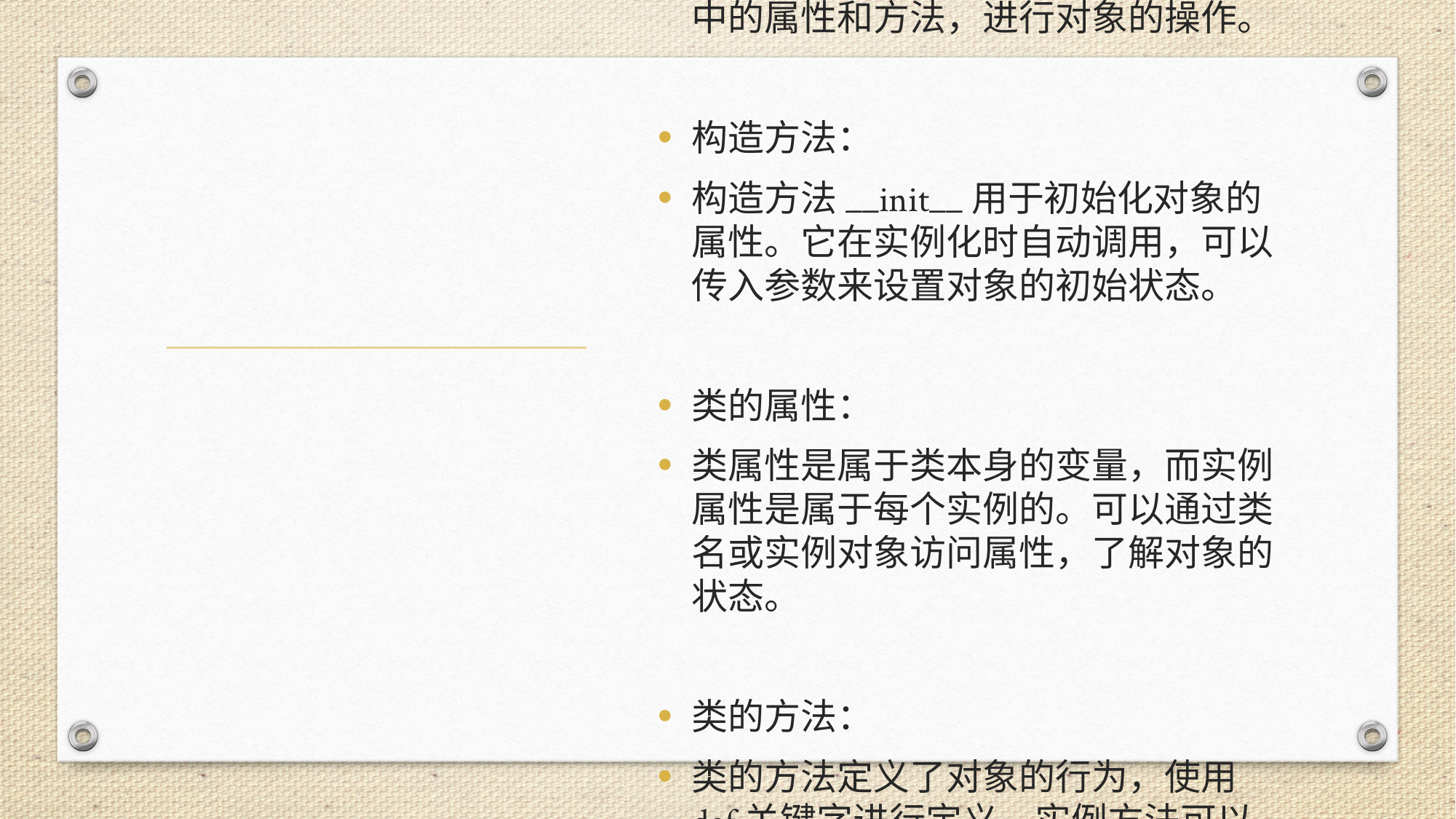

类的定义：
类是对象的蓝图，定义了对象的属性和方法。使用class关键字创建类，类的实例化可以通过调用类名来实现。

实例化对象：
通过类创建对象时，使用类名加括号进行实例化。实例化后，可以访问类中的属性和方法，进行对象的操作。

构造方法：
构造方法__init__用于初始化对象的属性。它在实例化时自动调用，可以传入参数来设置对象的初始状态。

类的属性：
类属性是属于类本身的变量，而实例属性是属于每个实例的。可以通过类名或实例对象访问属性，了解对象的状态。

类的方法：
类的方法定义了对象的行为，使用def关键字进行定义。实例方法可以访问实例属性，静态方法和类方法则有不同的调用方式。

继承与多态：
面向对象编程支持继承，允许子类继承父类的属性和方法。多态则允许不同类的对象以相同的方式调用相同的方法，提高代码的灵活性。
#